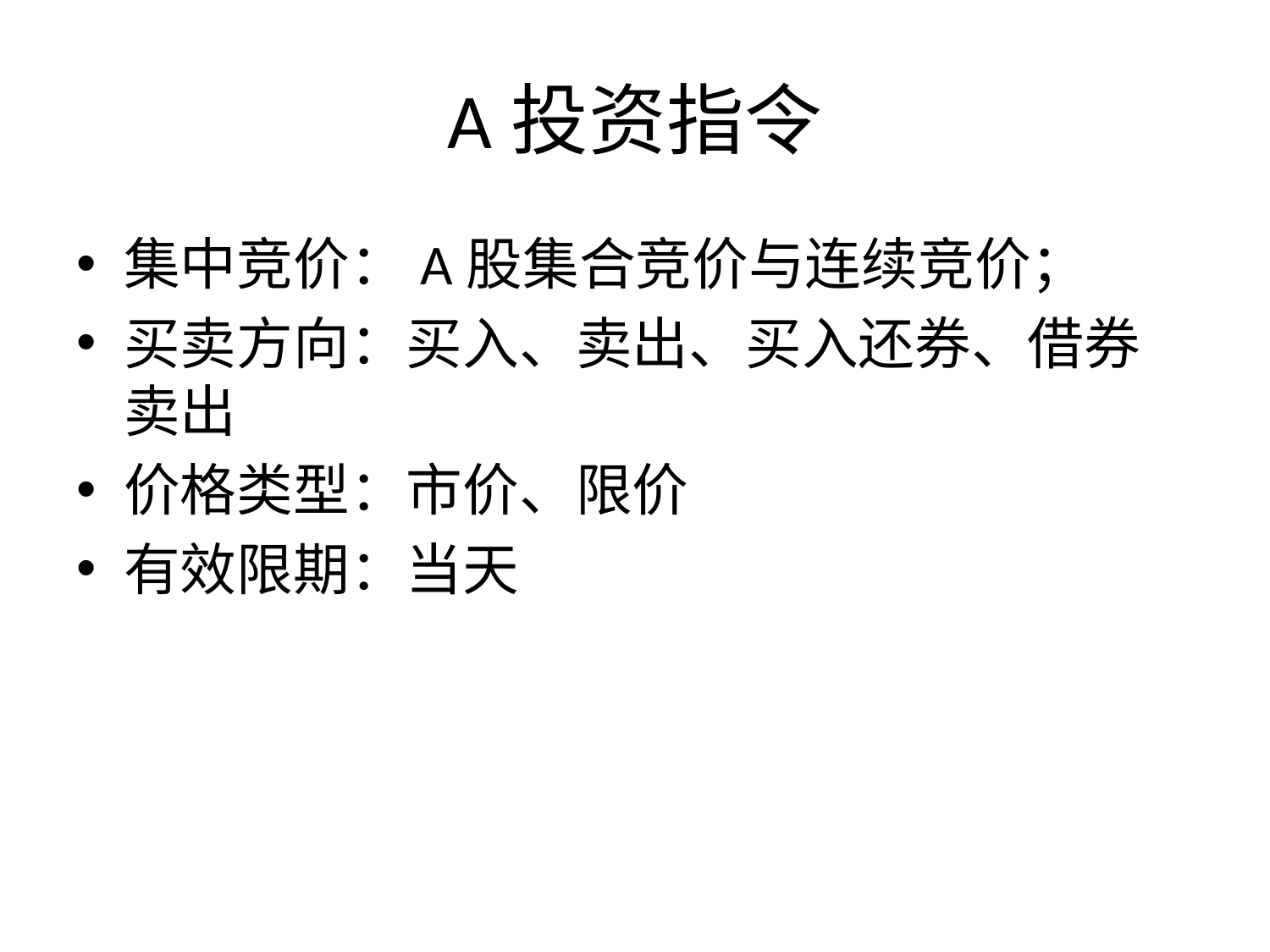

# A投资指令
集中竞价：A股集合竞价与连续竞价；
买卖方向：买入、卖出、买入还券、借券卖出
价格类型：市价、限价
有效限期：当天